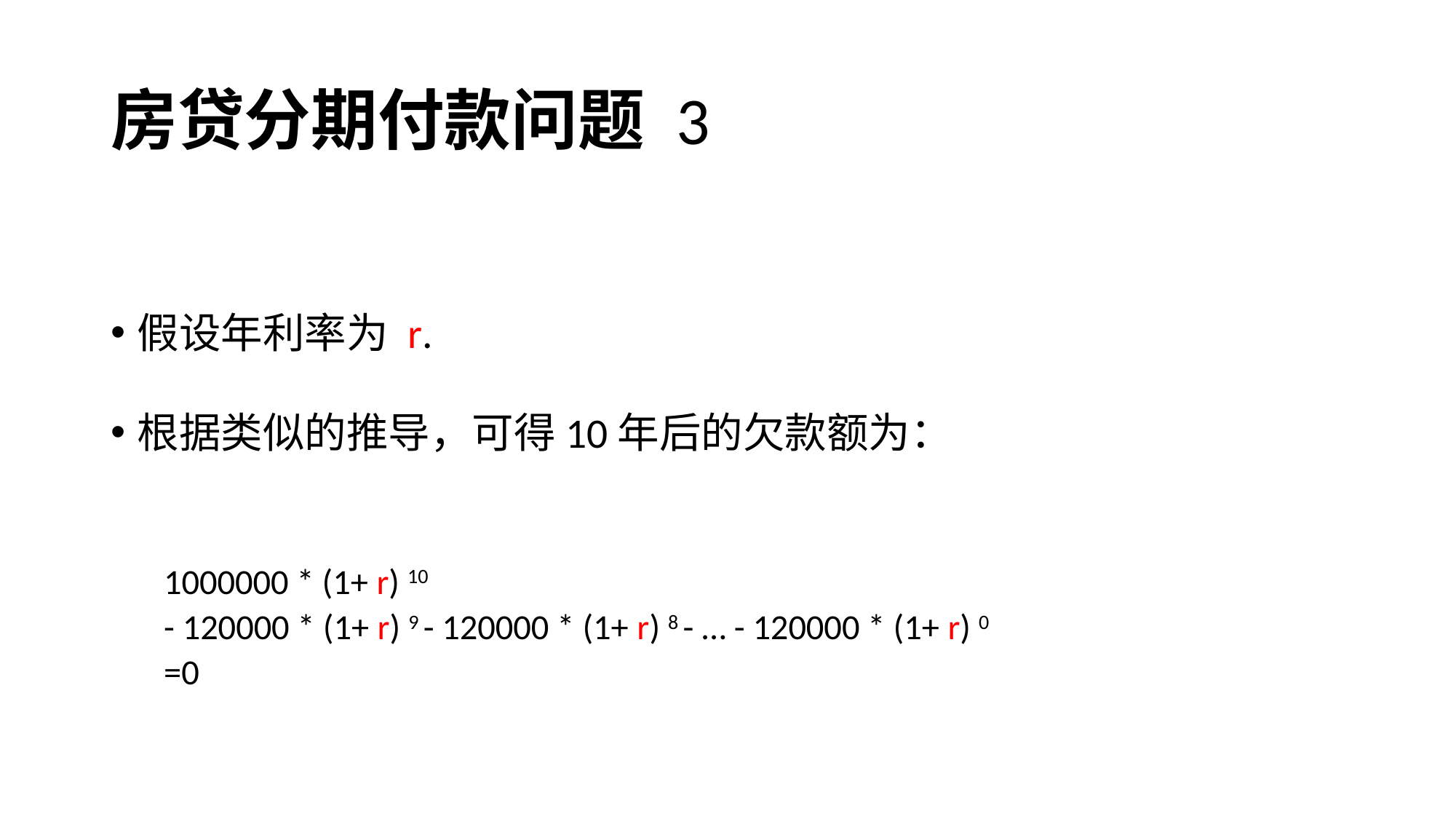

# 房贷分期付款问题 3
假设年利率为 r.
根据类似的推导，可得10年后的欠款额为：

1000000 * (1+ r) 10
- 120000 * (1+ r) 9 - 120000 * (1+ r) 8 - … - 120000 * (1+ r) 0
=0